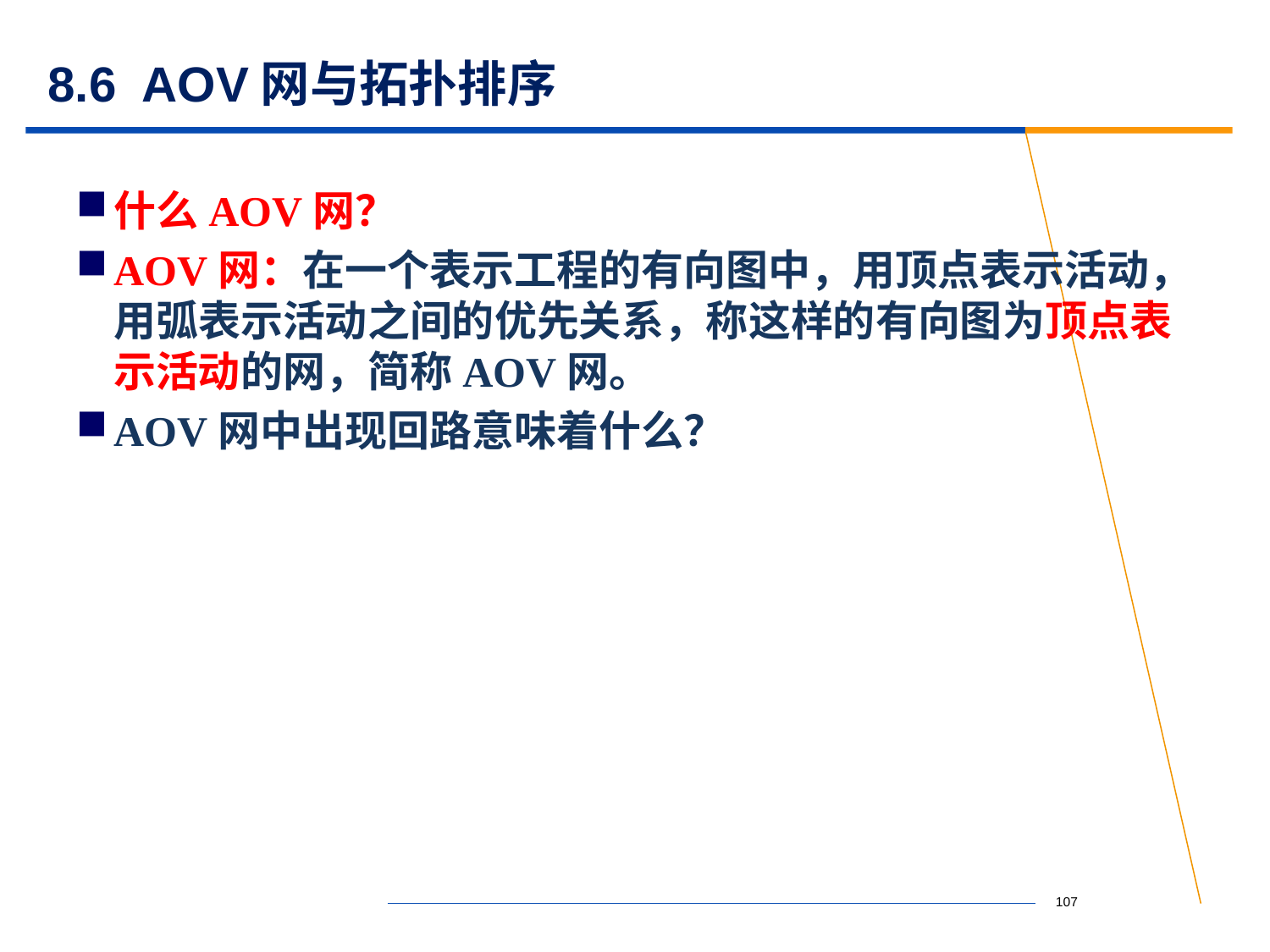

# 8.6  AOV网与拓扑排序
什么AOV网？
AOV网：在一个表示工程的有向图中，用顶点表示活动，用弧表示活动之间的优先关系，称这样的有向图为顶点表示活动的网，简称AOV网。
AOV网中出现回路意味着什么？